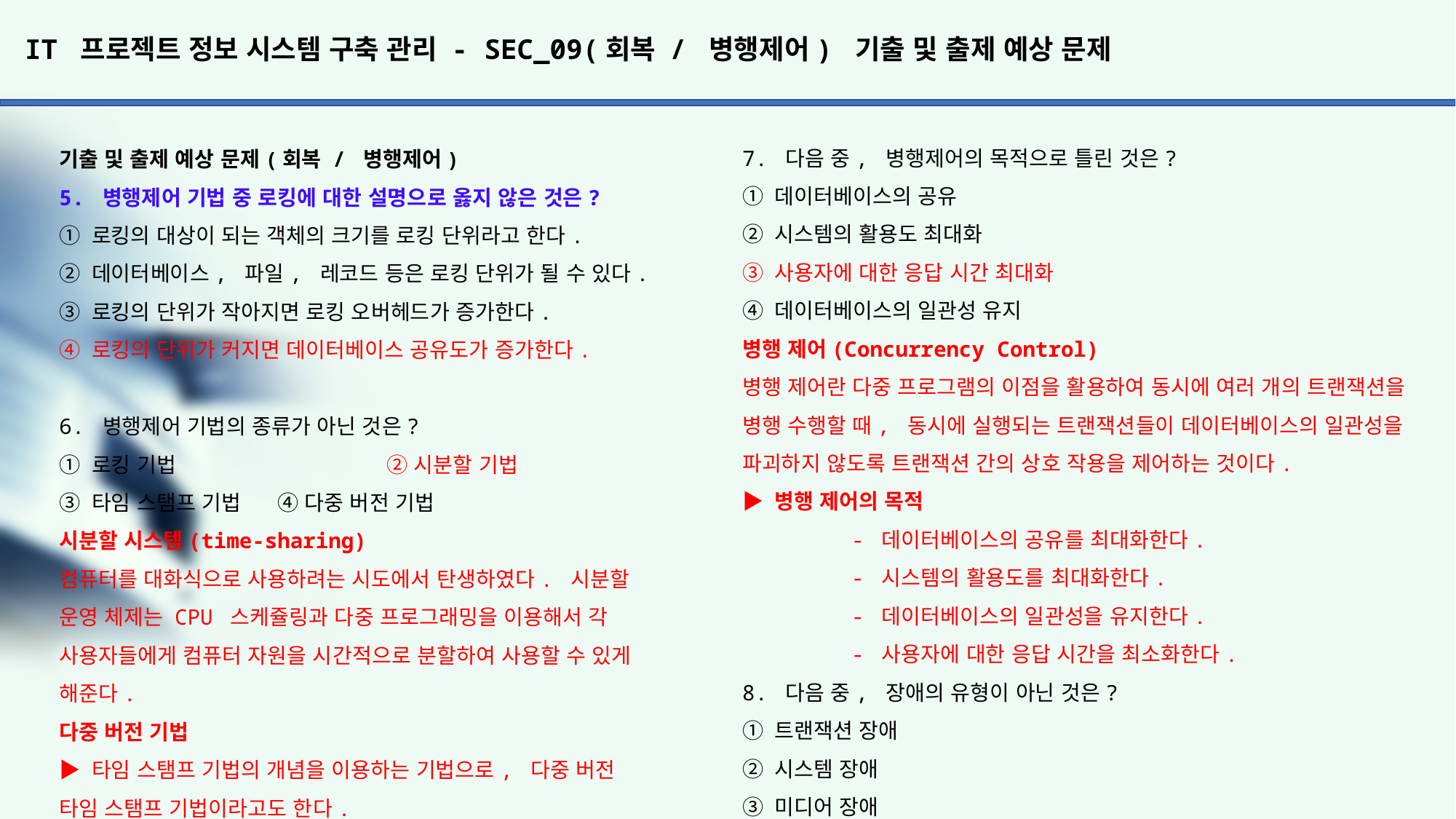

# IT 프로젝트 정보 시스템 구축 관리 - SEC_09(회복 / 병행제어) 기출 및 출제 예상 문제
7. 다음 중, 병행제어의 목적으로 틀린 것은?
① 데이터베이스의 공유
② 시스템의 활용도 최대화
③ 사용자에 대한 응답 시간 최대화
④ 데이터베이스의 일관성 유지
병행 제어(Concurrency Control)
병행 제어란 다중 프로그램의 이점을 활용하여 동시에 여러 개의 트랜잭션을 병행 수행할 때, 동시에 실행되는 트랜잭션들이 데이터베이스의 일관성을 파괴하지 않도록 트랜잭션 간의 상호 작용을 제어하는 것이다.
▶ 병행 제어의 목적
	- 데이터베이스의 공유를 최대화한다.
	- 시스템의 활용도를 최대화한다.
	- 데이터베이스의 일관성을 유지한다.
	- 사용자에 대한 응답 시간을 최소화한다.
8. 다음 중, 장애의 유형이 아닌 것은?
① 트랜잭션 장애
② 시스템 장애
③ 미디어 장애
④ 제어 장애
장애의 유형
▶ 트랜잭션 장애 : 입력 데이터 오류, 불명확한 데이터, 시스템 자원
요구의 과다 등 트랜잭션 내부의 비정상적인 상황으로 인하여 프로그램
실행이 중지되는 현상
▶ 시스템 장애 : 데이터베이스에 손상을 입히지는 않으나 하드웨어 오동작, 소프트웨어의 손상, 교착상태 등에 의해 모든 트랜잭션의 연속
적인 수행에 장애를 주는 현상
▶ 미디어 장애 : 저장장치인 디스크 블록의 손상이나 디스크 헤드의 충돌 등에 의해 데이터베이스의 일부 또는 전부가 물리적으로 손상된
상태
기출 및 출제 예상 문제(회복 / 병행제어)
5. 병행제어 기법 중 로킹에 대한 설명으로 옳지 않은 것은?
① 로킹의 대상이 되는 객체의 크기를 로킹 단위라고 한다.
② 데이터베이스, 파일, 레코드 등은 로킹 단위가 될 수 있다.
③ 로킹의 단위가 작아지면 로킹 오버헤드가 증가한다.
④ 로킹의 단위가 커지면 데이터베이스 공유도가 증가한다.

6. 병행제어 기법의 종류가 아닌 것은?
① 로킹 기법 		② 시분할 기법
③ 타임 스탬프 기법	④ 다중 버전 기법
시분할 시스템(time-sharing)
컴퓨터를 대화식으로 사용하려는 시도에서 탄생하였다. 시분할
운영 체제는 CPU 스케쥴링과 다중 프로그래밍을 이용해서 각
사용자들에게 컴퓨터 자원을 시간적으로 분할하여 사용할 수 있게
해준다.
다중 버전 기법
▶ 타임 스탬프 기법의 개념을 이용하는 기법으로, 다중 버전
타임 스탬프 기법이라고도 한다.
▶ 타임 스탬프 기법은 트랜잭션 및 데이터들이 이용될 때의 시간
을 시간표 관리하지만, 다중 버전 기법은 갱신될 때 마다의 버전
을 부여하여 관리한다.